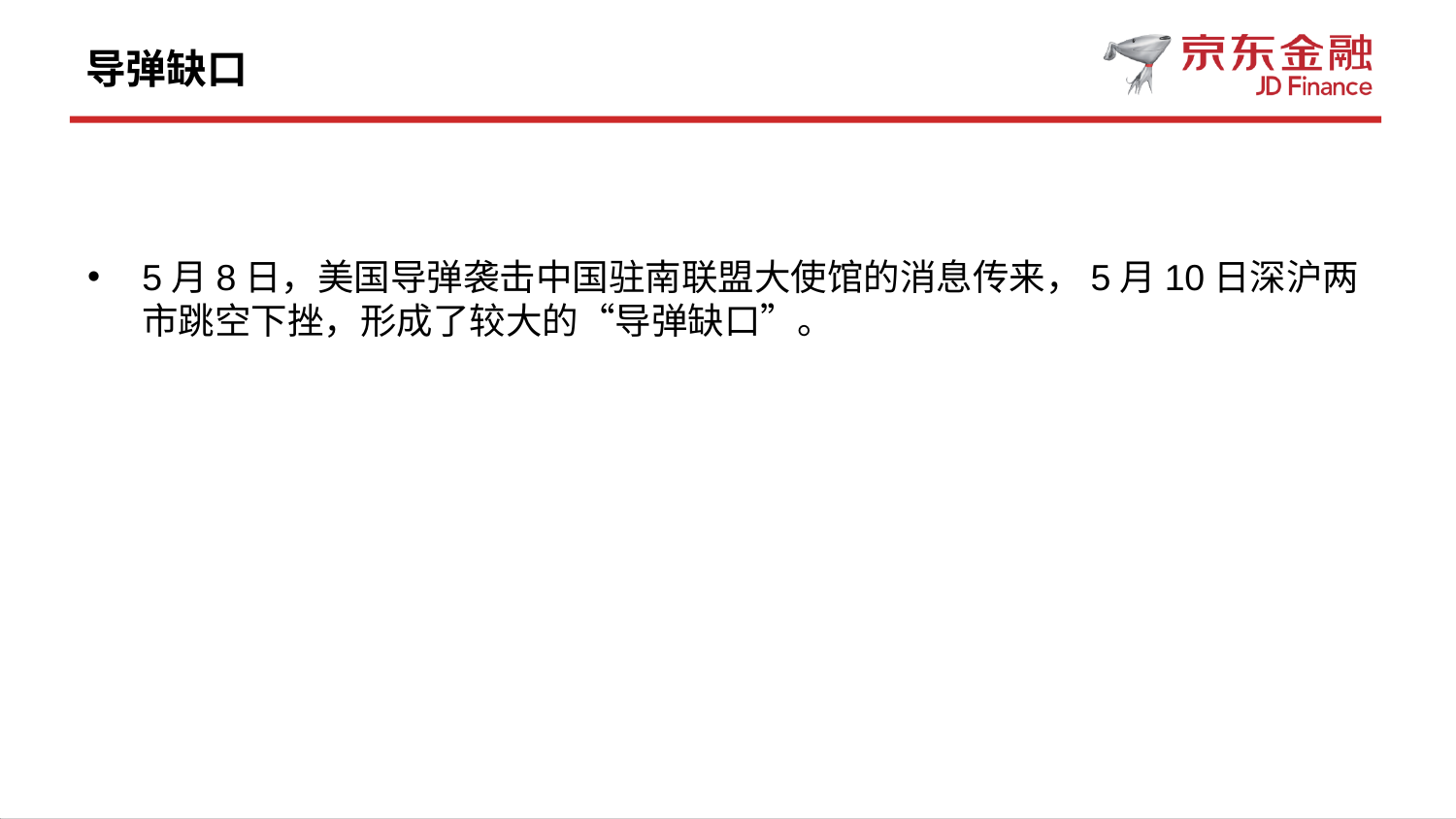

# 导弹缺口
5月8日，美国导弹袭击中国驻南联盟大使馆的消息传来，5月10日深沪两市跳空下挫，形成了较大的“导弹缺口”。